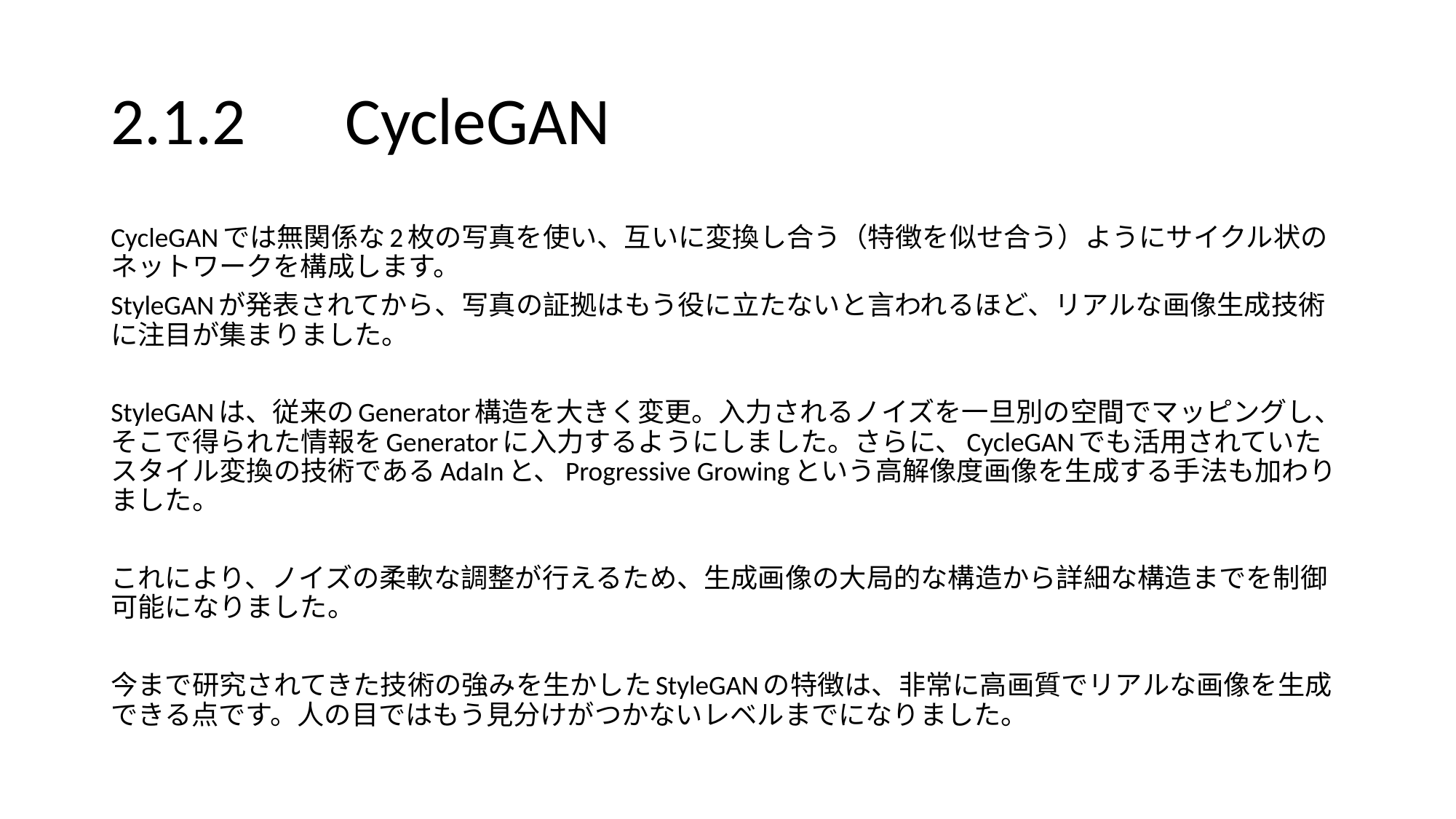

# 2.1.2　CycleGAN
CycleGANでは無関係な2枚の写真を使い、互いに変換し合う（特徴を似せ合う）ようにサイクル状のネットワークを構成します。
StyleGANが発表されてから、写真の証拠はもう役に立たないと言われるほど、リアルな画像生成技術に注目が集まりました。

StyleGANは、従来のGenerator構造を大きく変更。入力されるノイズを一旦別の空間でマッピングし、そこで得られた情報をGeneratorに入力するようにしました。さらに、CycleGANでも活用されていたスタイル変換の技術であるAdaInと、Progressive Growingという高解像度画像を生成する手法も加わりました。

これにより、ノイズの柔軟な調整が行えるため、生成画像の大局的な構造から詳細な構造までを制御可能になりました。

今まで研究されてきた技術の強みを生かしたStyleGANの特徴は、非常に高画質でリアルな画像を生成できる点です。人の目ではもう見分けがつかないレベルまでになりました。